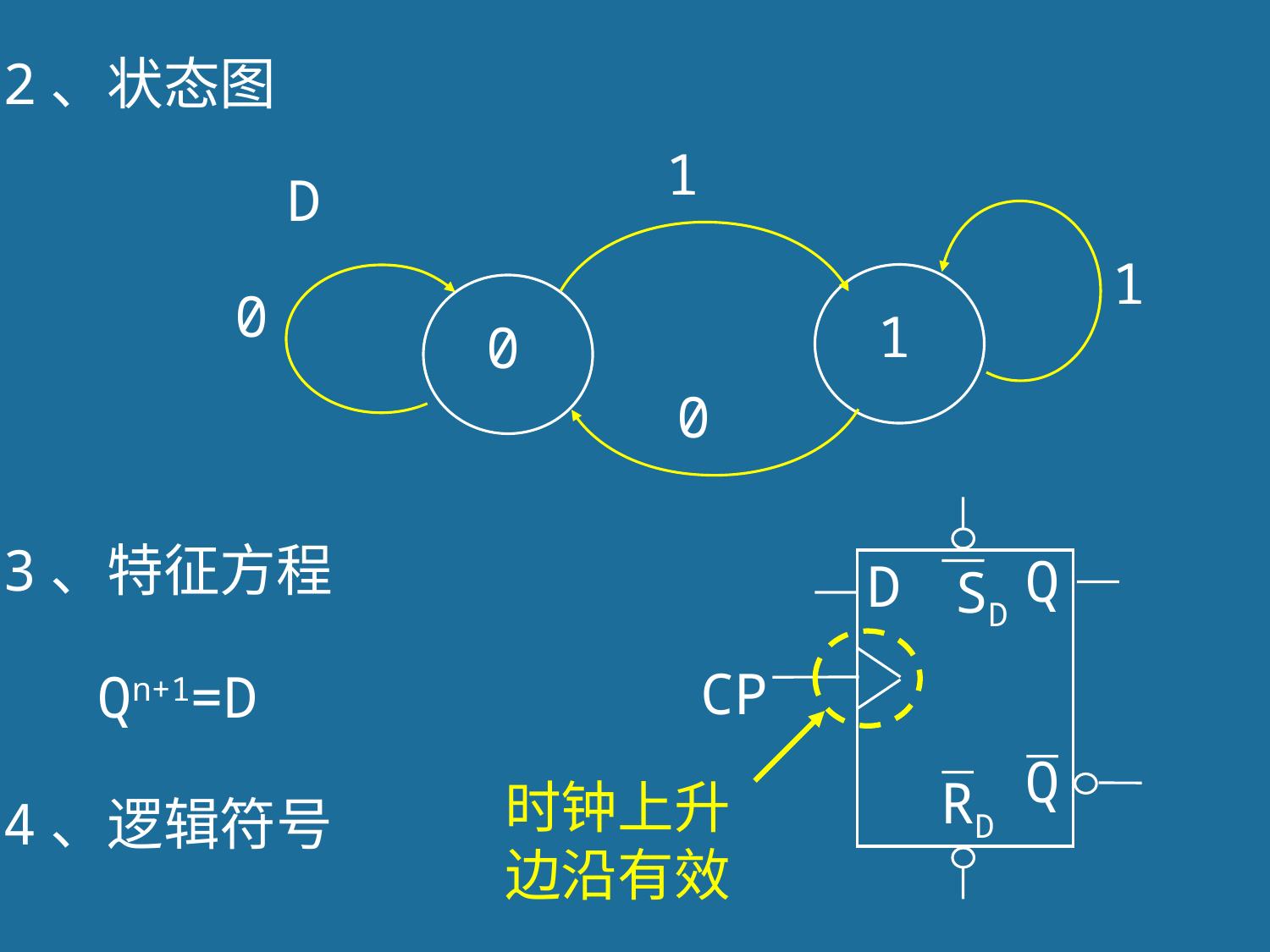

2、状态图
1

D

0

1

1
0

0

Q
D

SD

CP

Q

RD

3、特征方程

Qn+1=D

时钟上升边沿有效

4、逻辑符号
90